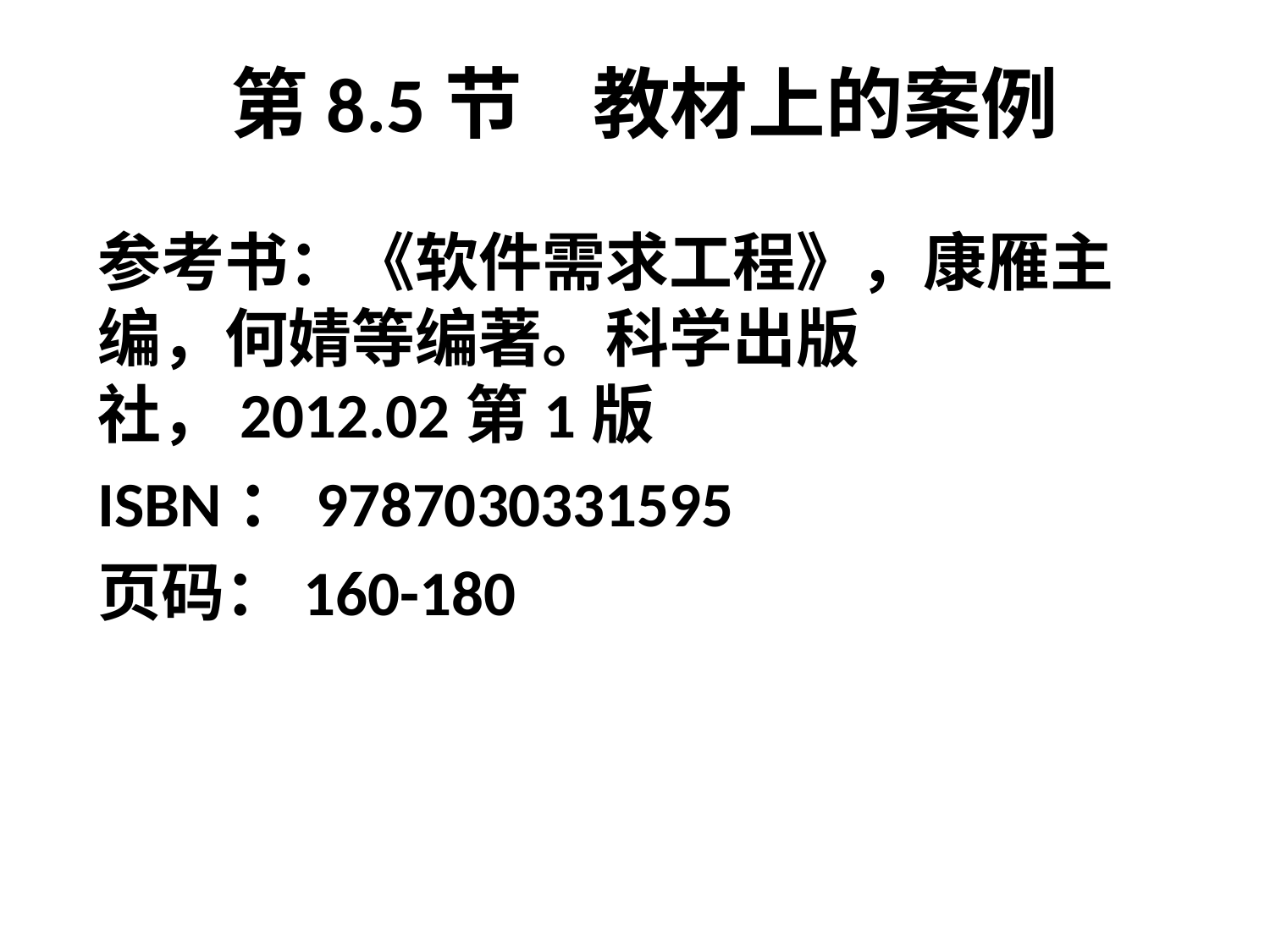

# 第8.5节    教材上的案例
参考书：《软件需求工程》，康雁主编，何婧等编著。科学出版社，2012.02第1版
ISBN：9787030331595
页码：160-180